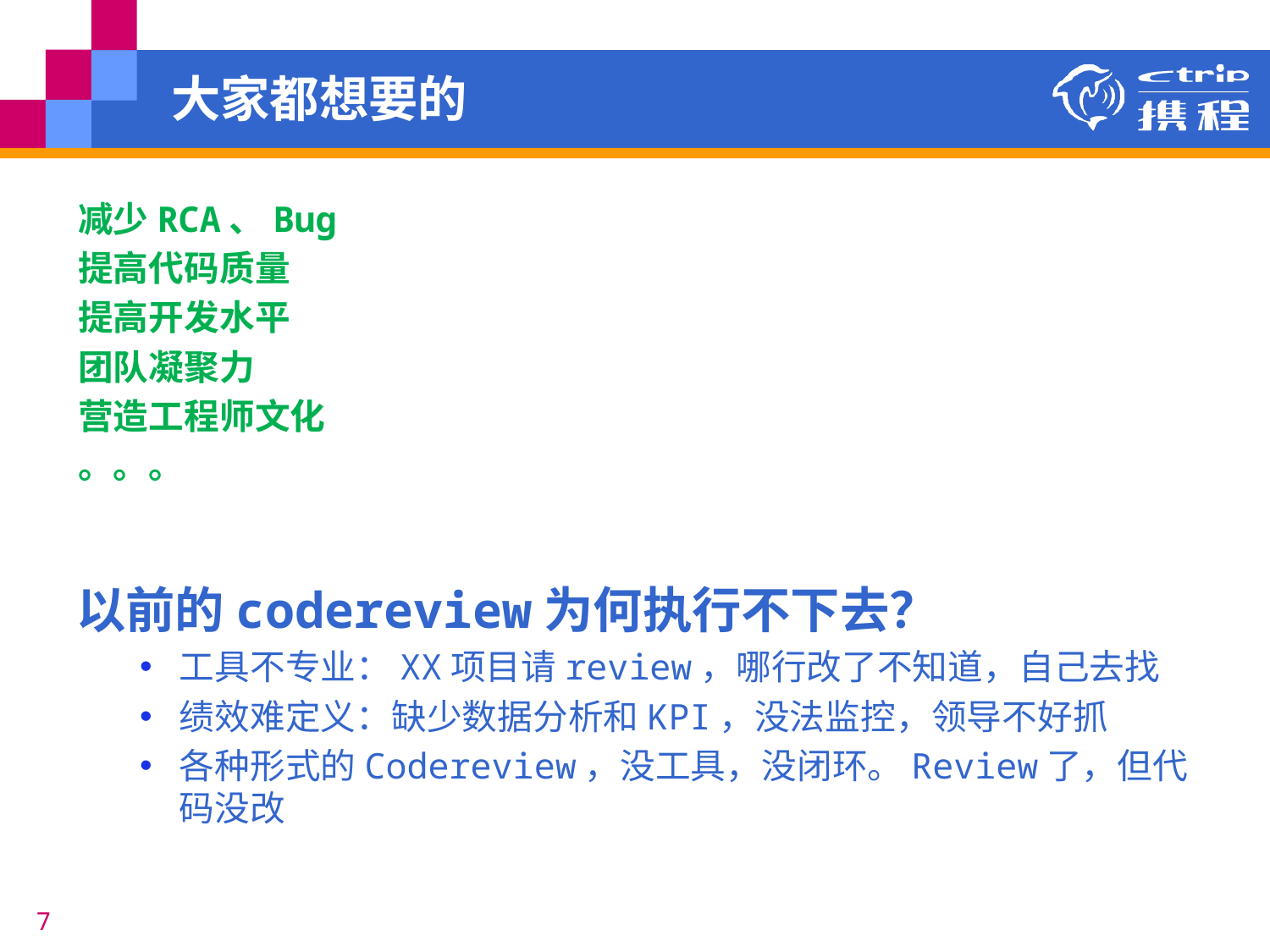

# 大家都想要的
减少RCA、Bug
提高代码质量
提高开发水平
团队凝聚力
营造工程师文化
。。。

以前的codereview为何执行不下去？
工具不专业：XX项目请review，哪行改了不知道，自己去找
绩效难定义：缺少数据分析和KPI，没法监控，领导不好抓
各种形式的Codereview，没工具，没闭环。Review了，但代码没改

7